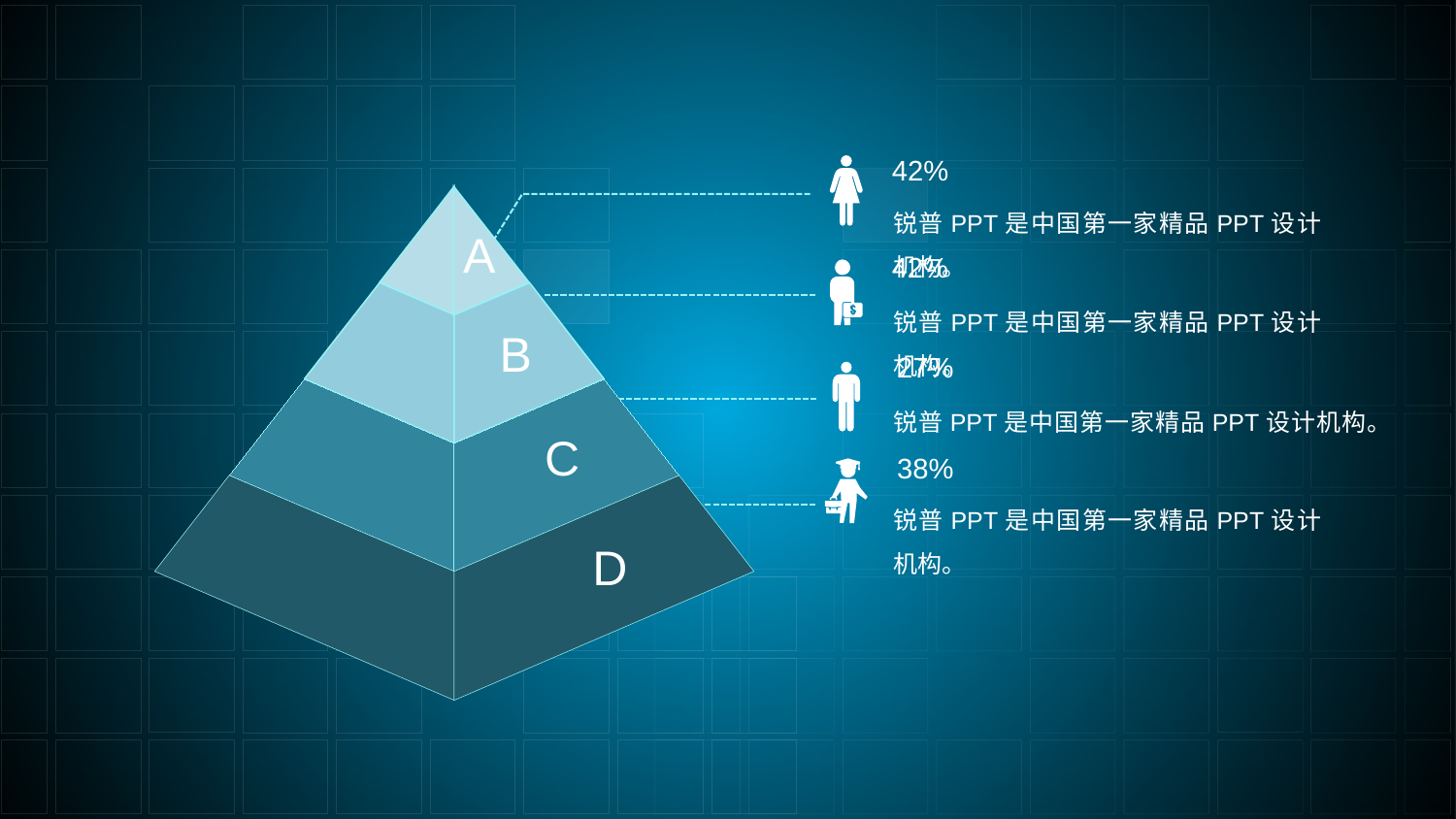

42%

锐普PPT是中国第一家精品PPT设计机构。

A
42%

锐普PPT是中国第一家精品PPT设计机构。

B
27%

锐普PPT是中国第一家精品PPT设计机构。

C
38%

锐普PPT是中国第一家精品PPT设计机构。

D